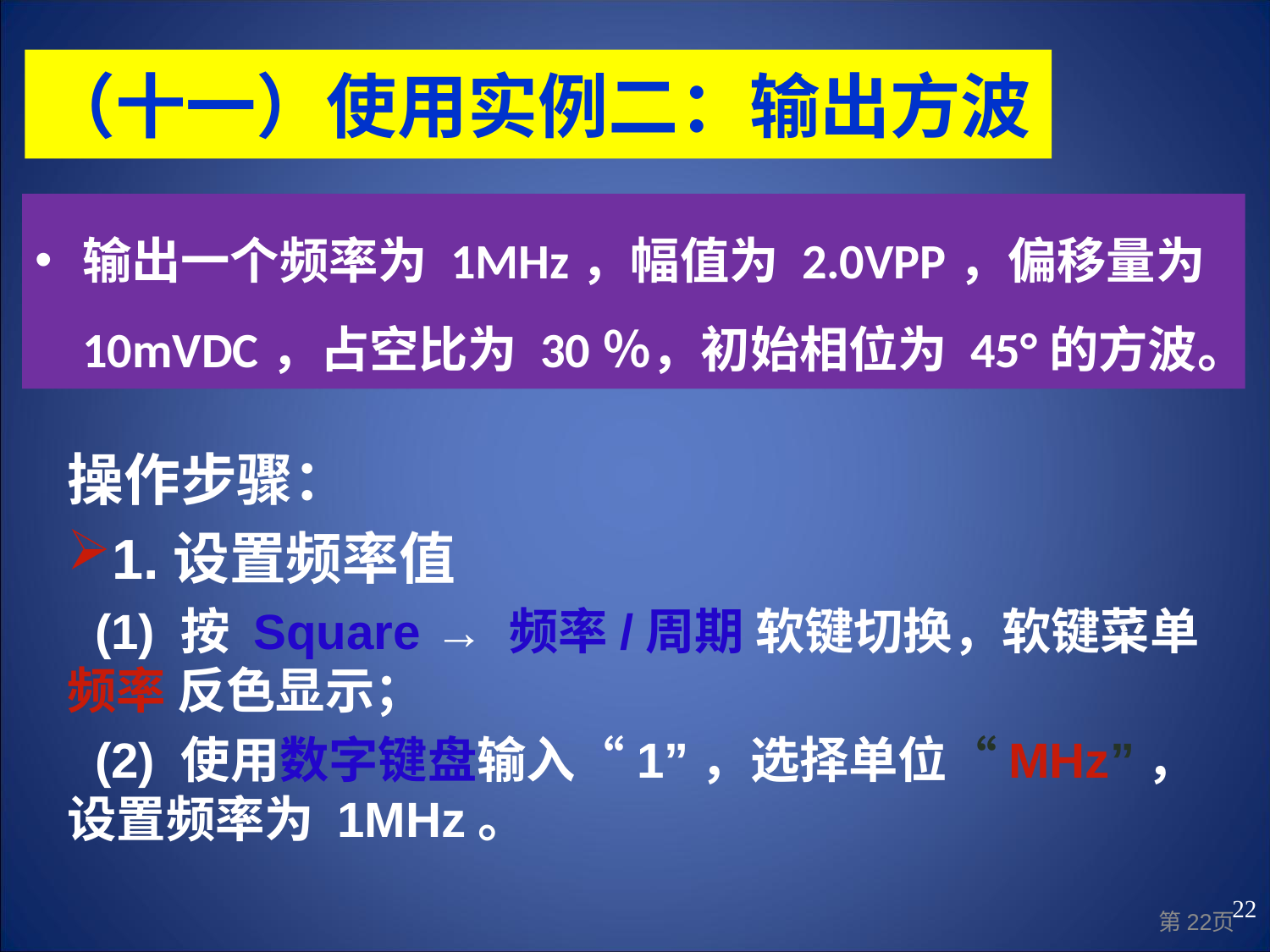

（十一）使用实例二：输出方波
输出一个频率为 1MHz，幅值为 2.0VPP，偏移量为 10mVDC，占空比为 30％，初始相位为 45°的方波。
操作步骤：
1.设置频率值
  (1) 按 Square → 频率/周期 软键切换，软键菜单 频率 反色显示；
  (2) 使用数字键盘输入“1”，选择单位“MHz”，设置频率为 1MHz。
22